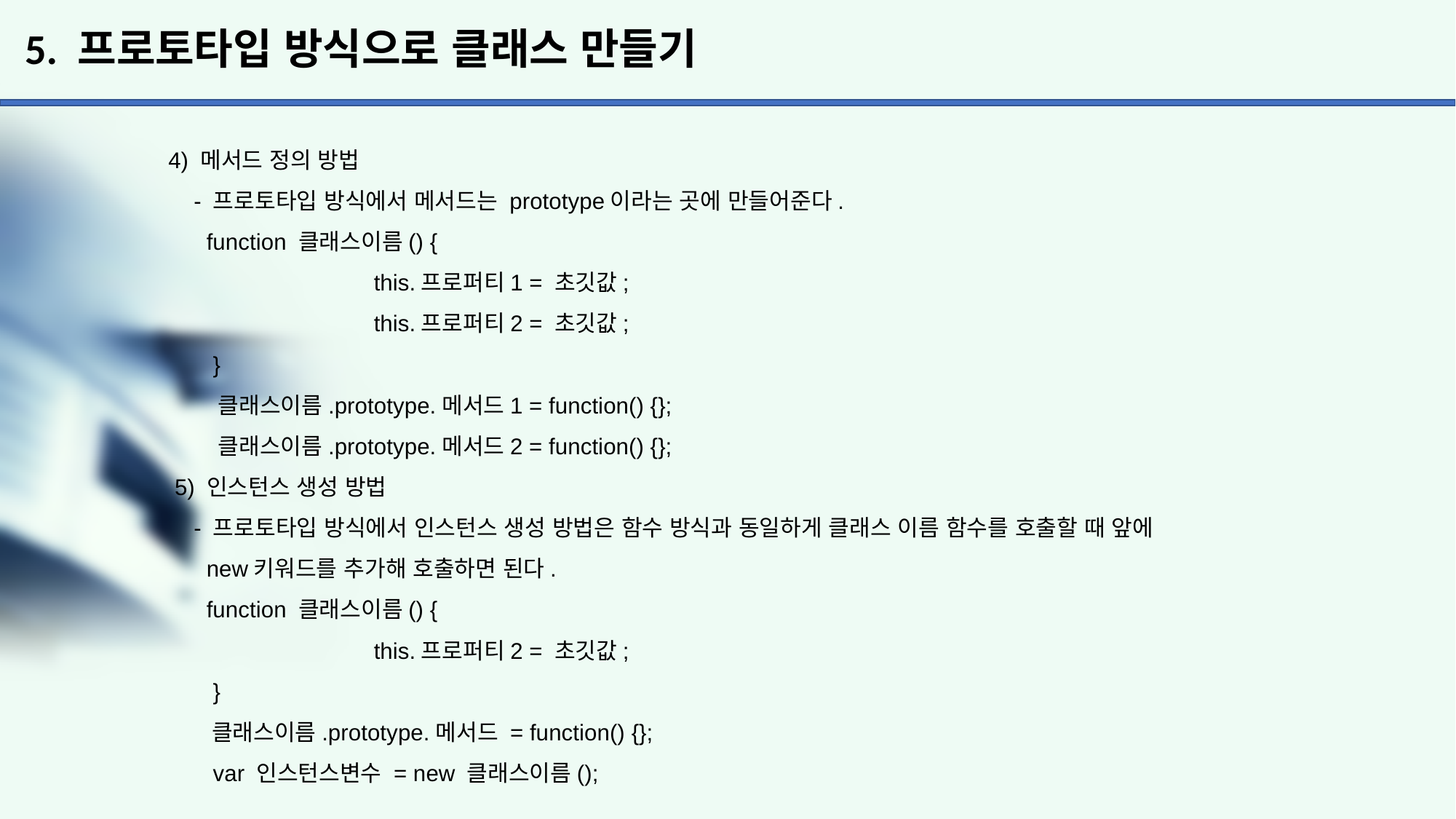

# 5. 프로토타입 방식으로 클래스 만들기
      4) 메서드 정의 방법
          - 프로토타입 방식에서 메서드는 prototype이라는 곳에 만들어준다.
            function 클래스이름() {
		    this.프로퍼티1 = 초깃값;
		    this.프로퍼티2 = 초깃값;
             }
             클래스이름.prototype.메서드1 = function() {};
             클래스이름.prototype.메서드2 = function() {};
       5) 인스턴스 생성 방법
          - 프로토타입 방식에서 인스턴스 생성 방법은 함수 방식과 동일하게 클래스 이름 함수를 호출할 때 앞에
            new키워드를 추가해 호출하면 된다.
            function 클래스이름() {
		    this.프로퍼티2 = 초깃값;
             }
            클래스이름.prototype.메서드 = function() {};
             var 인스턴스변수 = new 클래스이름();